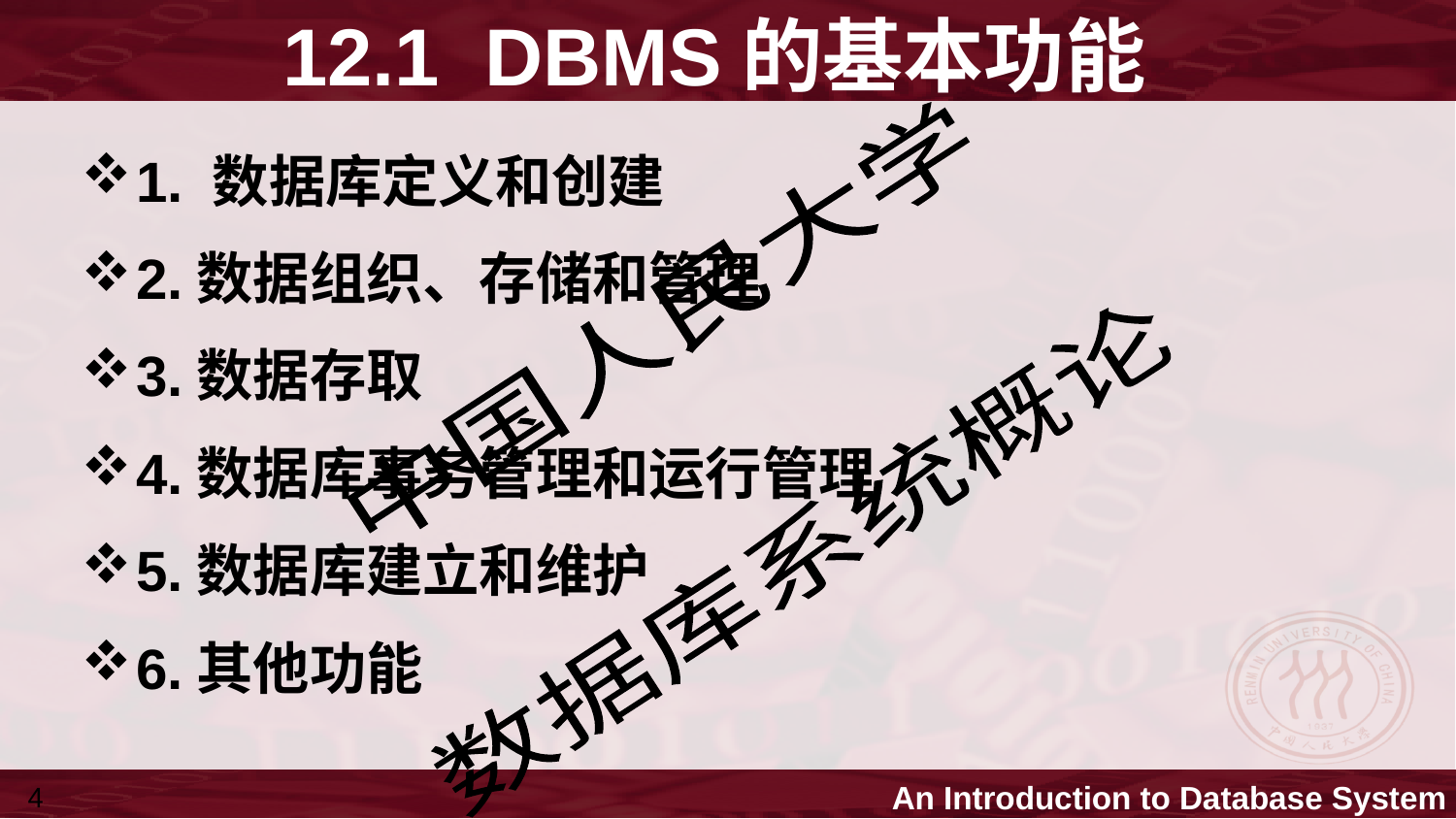

# 12.1  DBMS的基本功能
1. 数据库定义和创建
2.数据组织、存储和管理
3.数据存取
4.数据库事务管理和运行管理
5.数据库建立和维护
6.其他功能
4